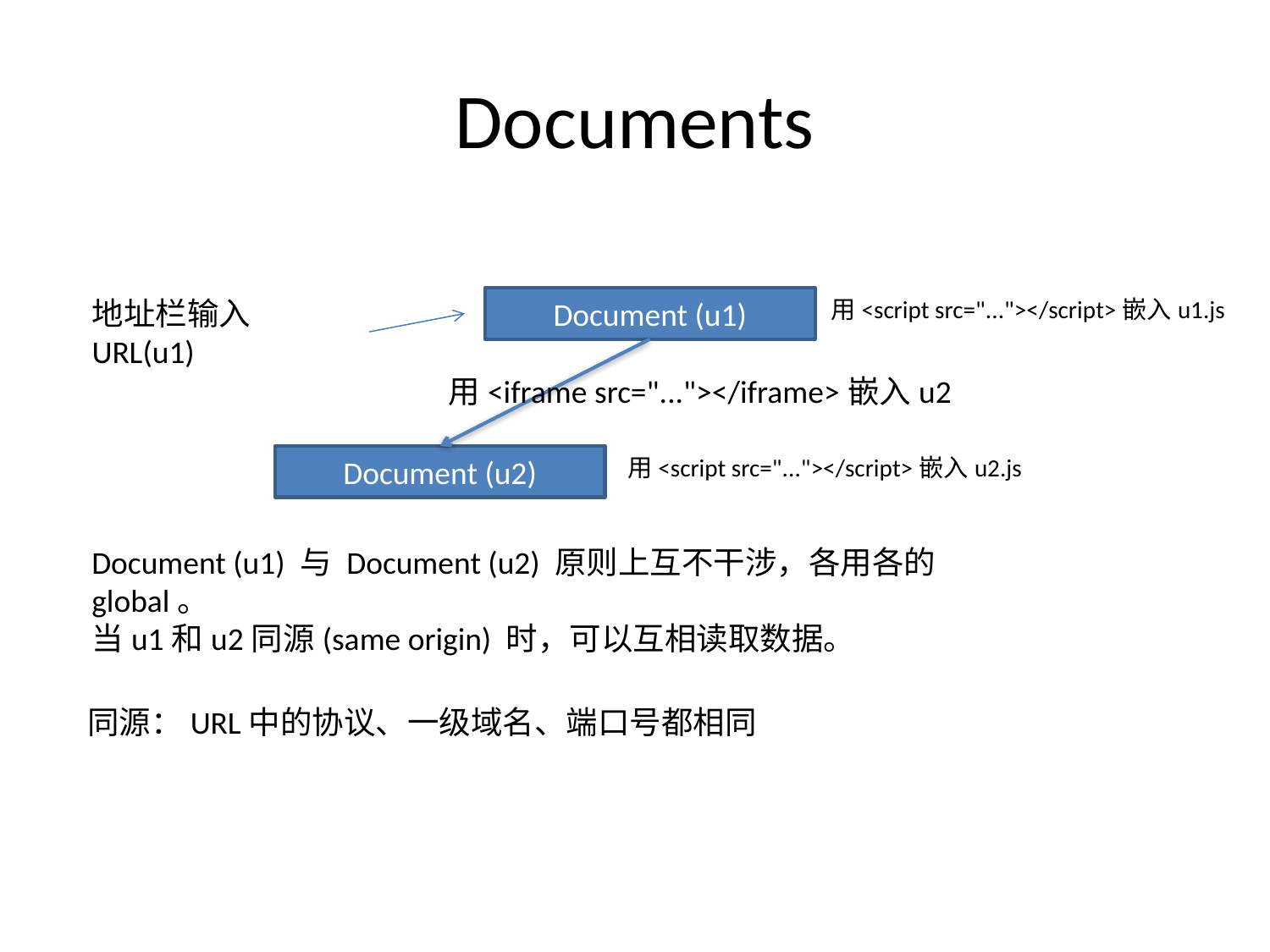

# Documents
地址栏输入URL(u1)
用<script src="..."></script>嵌入u1.js
Document (u1)
用<iframe src="..."></iframe>嵌入u2
Document (u2)
用<script src="..."></script>嵌入u2.js
Document (u1) 与 Document (u2) 原则上互不干涉，各用各的global。
当u1和u2同源(same origin) 时，可以互相读取数据。
同源：URL中的协议、一级域名、端口号都相同